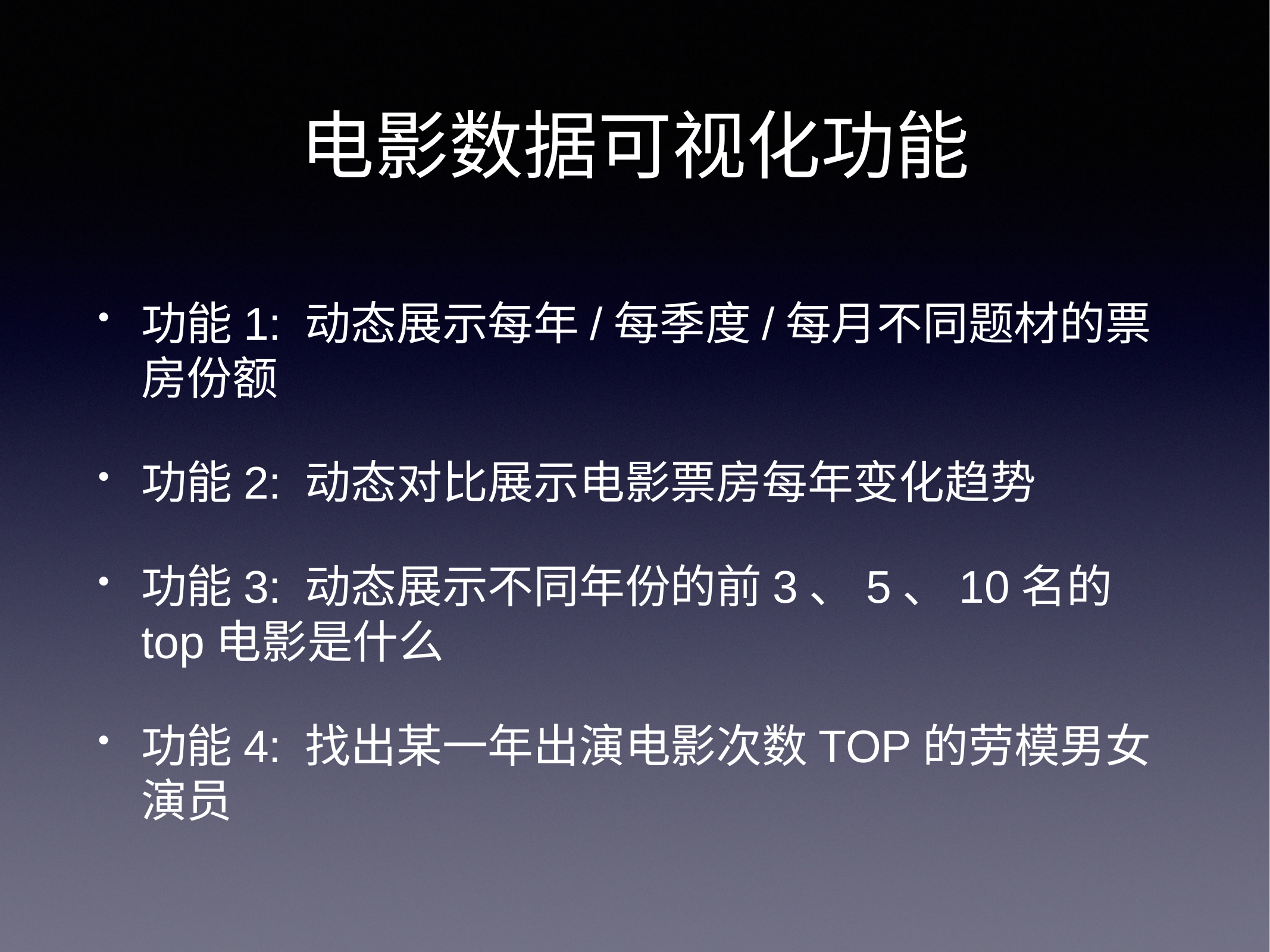

# 电影数据可视化功能
功能1: 动态展示每年/每季度/每月不同题材的票房份额
功能2: 动态对比展示电影票房每年变化趋势
功能3: 动态展示不同年份的前3、5、10名的top电影是什么
功能4: 找出某一年出演电影次数TOP的劳模男女演员